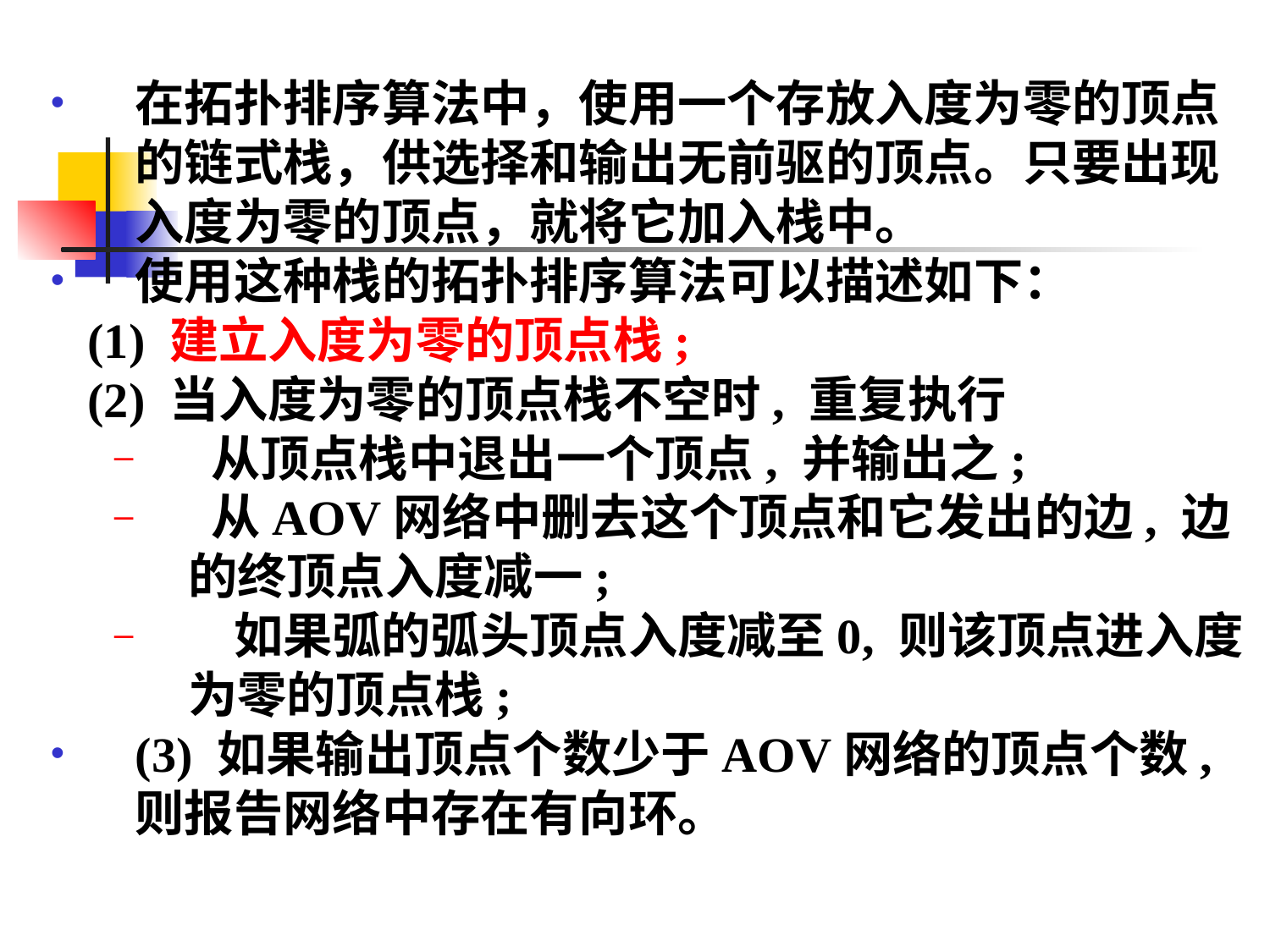

在拓扑排序算法中，使用一个存放入度为零的顶点的链式栈，供选择和输出无前驱的顶点。只要出现入度为零的顶点，就将它加入栈中。
使用这种栈的拓扑排序算法可以描述如下：
   (1) 建立入度为零的顶点栈;
   (2) 当入度为零的顶点栈不空时, 重复执行
 从顶点栈中退出一个顶点, 并输出之;
 从AOV网络中删去这个顶点和它发出的边, 边的终顶点入度减一;
   如果弧的弧头顶点入度减至0, 则该顶点进入度为零的顶点栈;
(3) 如果输出顶点个数少于AOV网络的顶点个数, 则报告网络中存在有向环。
134